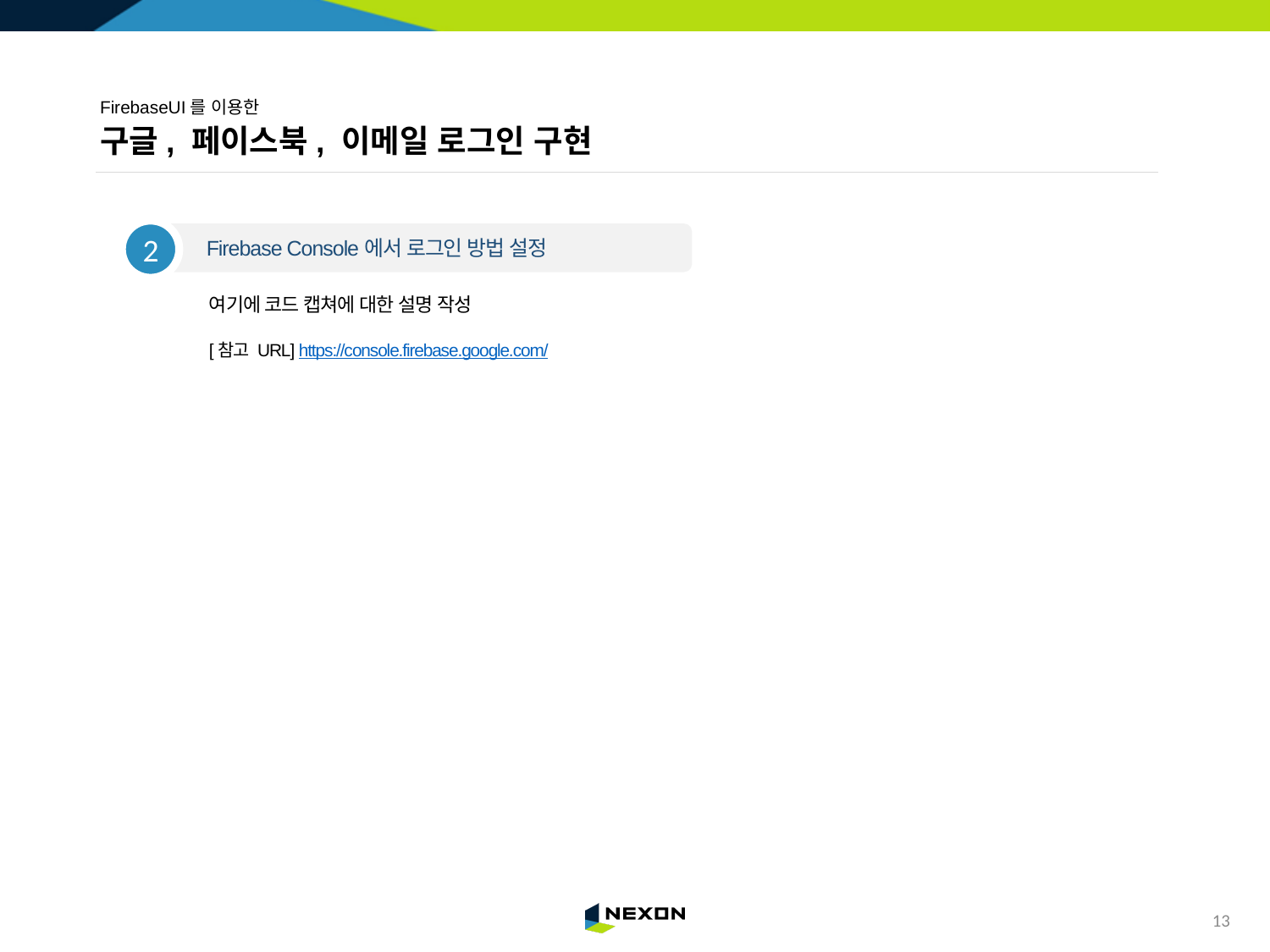

# FirebaseUI를 이용한 구글, 페이스북, 이메일 로그인 구현
2
Firebase Console에서 로그인 방법 설정
여기에 코드 캡쳐에 대한 설명 작성

[참고 URL] https://console.firebase.google.com/
13